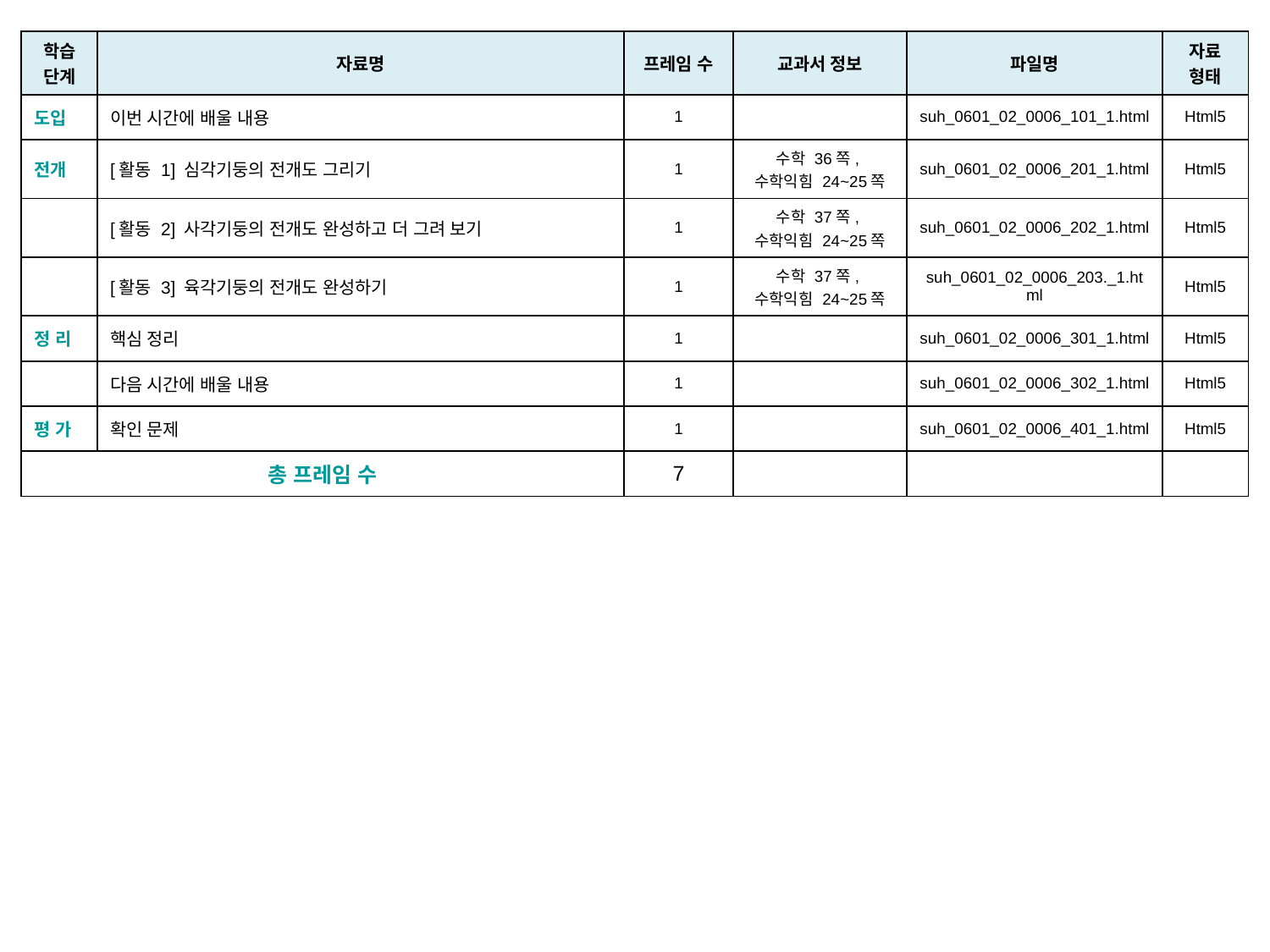

| 학습 단계 | 자료명 | 프레임 수 | 교과서 정보 | 파일명 | 자료 형태 |
| --- | --- | --- | --- | --- | --- |
| 도입 | 이번 시간에 배울 내용 | 1 |  | suh\_0601\_02\_0006\_101\_1.html | Html5 |
| 전개 | [활동 1] 심각기둥의 전개도 그리기 | 1 | 수학 36쪽, 수학익힘 24~25쪽 | suh\_0601\_02\_0006\_201\_1.html | Html5 |
|  | [활동 2] 사각기둥의 전개도 완성하고 더 그려 보기 | 1 | 수학 37쪽, 수학익힘 24~25쪽 | suh\_0601\_02\_0006\_202\_1.html | Html5 |
|  | [활동 3] 육각기둥의 전개도 완성하기 | 1 | 수학 37쪽, 수학익힘 24~25쪽 | suh\_0601\_02\_0006\_203.\_1.html | Html5 |
| 정 리 | 핵심 정리 | 1 |  | suh\_0601\_02\_0006\_301\_1.html | Html5 |
|  | 다음 시간에 배울 내용 | 1 |  | suh\_0601\_02\_0006\_302\_1.html | Html5 |
| 평 가 | 확인 문제 | 1 |  | suh\_0601\_02\_0006\_401\_1.html | Html5 |
| 총 프레임 수 |  | 7 |  |  |  |